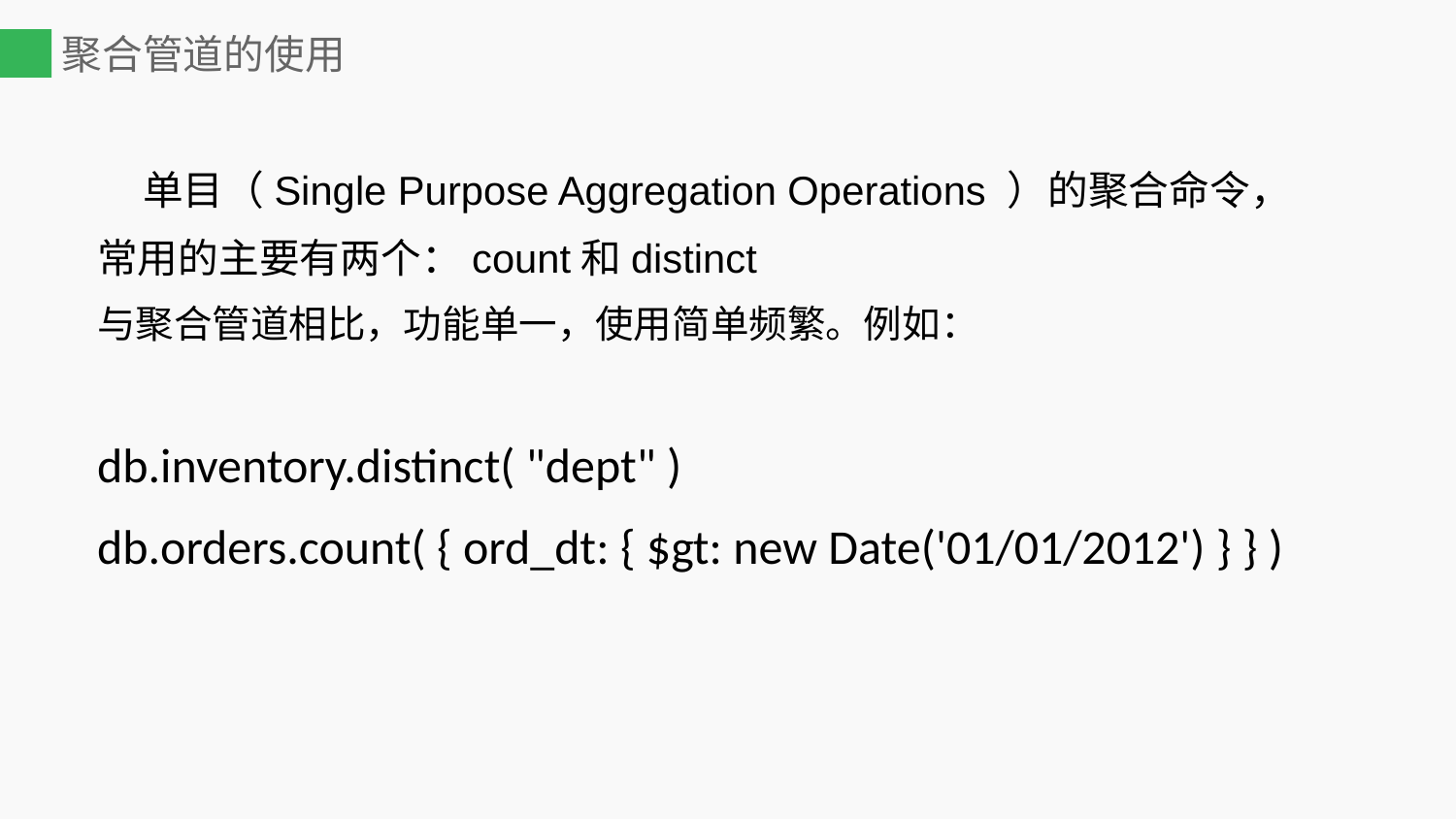

# 聚合管道的使用
    单目（Single Purpose Aggregation Operations ）的聚合命令，常用的主要有两个：count和distinct
与聚合管道相比，功能单一，使用简单频繁。例如：

db.inventory.distinct( "dept" )
db.orders.count( { ord_dt: { $gt: new Date('01/01/2012') } } )